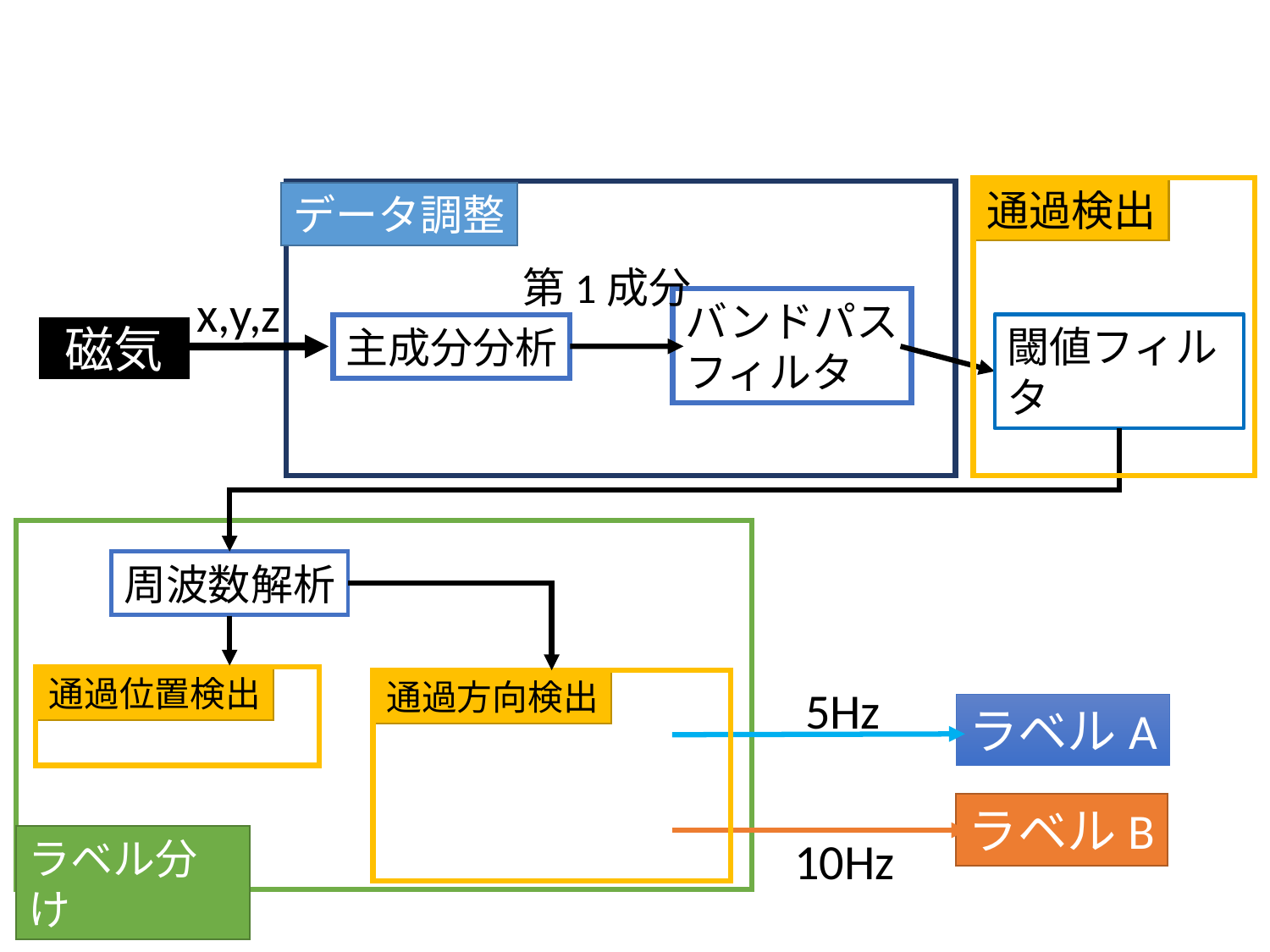

通過検出

データ調整
第1成分
x,y,z
バンドパス
フィルタ
閾値フィルタ
主成分分析
磁気

周波数解析
通過位置検出

通過方向検出

5Hz
ラベルA
ラベルB
10Hz
ラベル分け